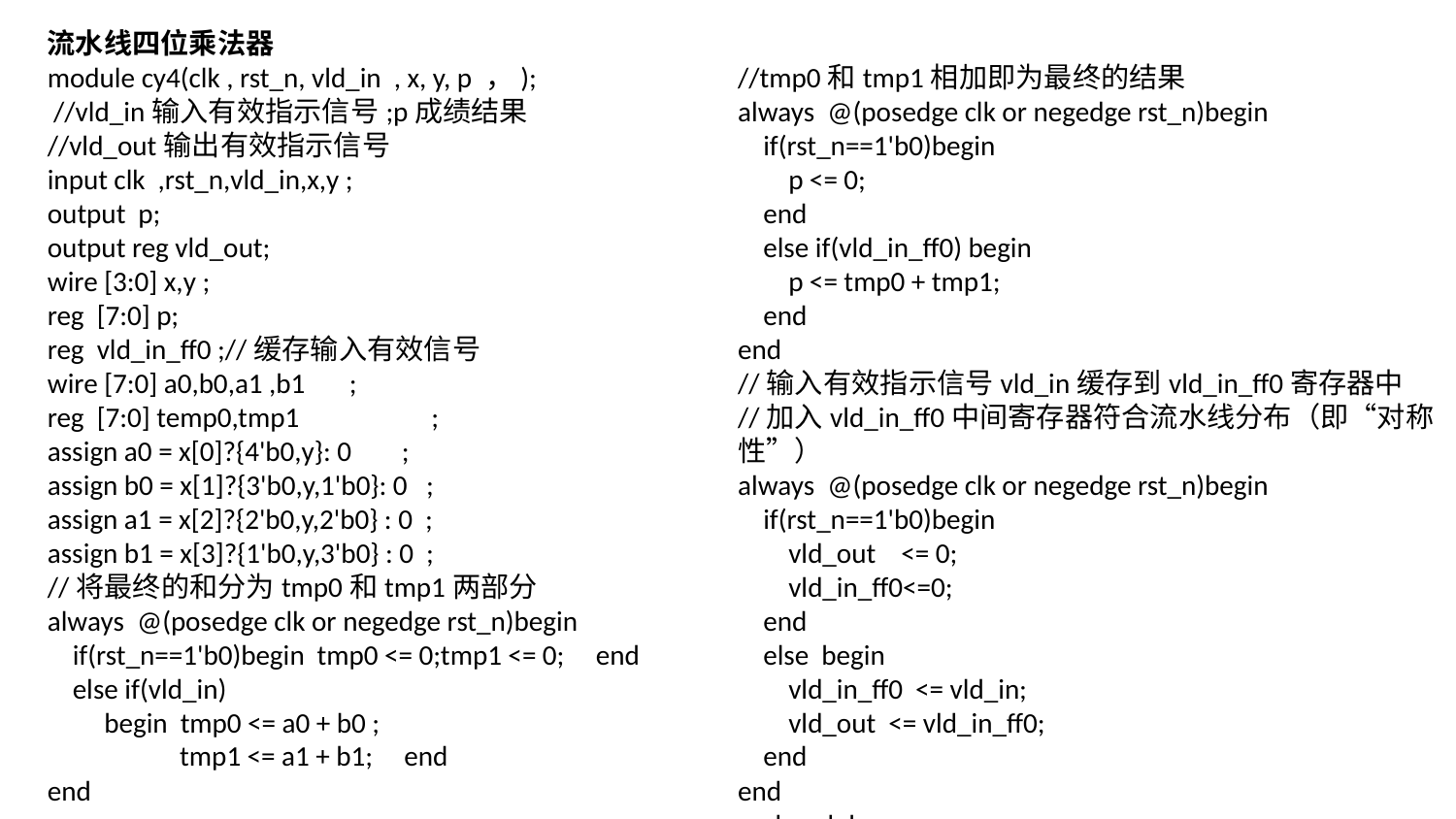

流水线四位乘法器
module cy4(clk , rst_n, vld_in  , x, y, p ，);
 //vld_in输入有效指示信号;p成绩结果
//vld_out输出有效指示信号
input clk  ,rst_n,vld_in,x,y ;
output  p;
output reg vld_out;
wire [3:0] x,y ;
reg  [7:0] p;
reg  vld_in_ff0 ;//缓存输入有效信号
wire [7:0] a0,b0,a1 ,b1       ;
reg  [7:0] temp0,tmp1                     ;
assign a0 = x[0]?{4'b0,y}: 0        ;
assign b0 = x[1]?{3'b0,y,1'b0}: 0   ;
assign a1 = x[2]?{2'b0,y,2'b0} : 0  ;
assign b1 = x[3]?{1'b0,y,3'b0} : 0  ;
//将最终的和分为tmp0和tmp1两部分
always  @(posedge clk or negedge rst_n)begin
    if(rst_n==1'b0)begin  tmp0 <= 0;tmp1 <= 0;     end
    else if(vld_in)
         begin  tmp0 <= a0 + b0 ;
                     tmp1 <= a1 + b1;     end
end

//tmp0和tmp1相加即为最终的结果
always  @(posedge clk or negedge rst_n)begin
    if(rst_n==1'b0)begin
        p <= 0;
    end
    else if(vld_in_ff0) begin
        p <= tmp0 + tmp1;
    end
end
//输入有效指示信号vld_in缓存到vld_in_ff0寄存器中
//加入vld_in_ff0中间寄存器符合流水线分布（即“对称性”）
always  @(posedge clk or negedge rst_n)begin
    if(rst_n==1'b0)begin
        vld_out    <= 0;
        vld_in_ff0<=0;
    end
    else  begin
        vld_in_ff0  <= vld_in;
        vld_out  <= vld_in_ff0;
    end
end
endmodule